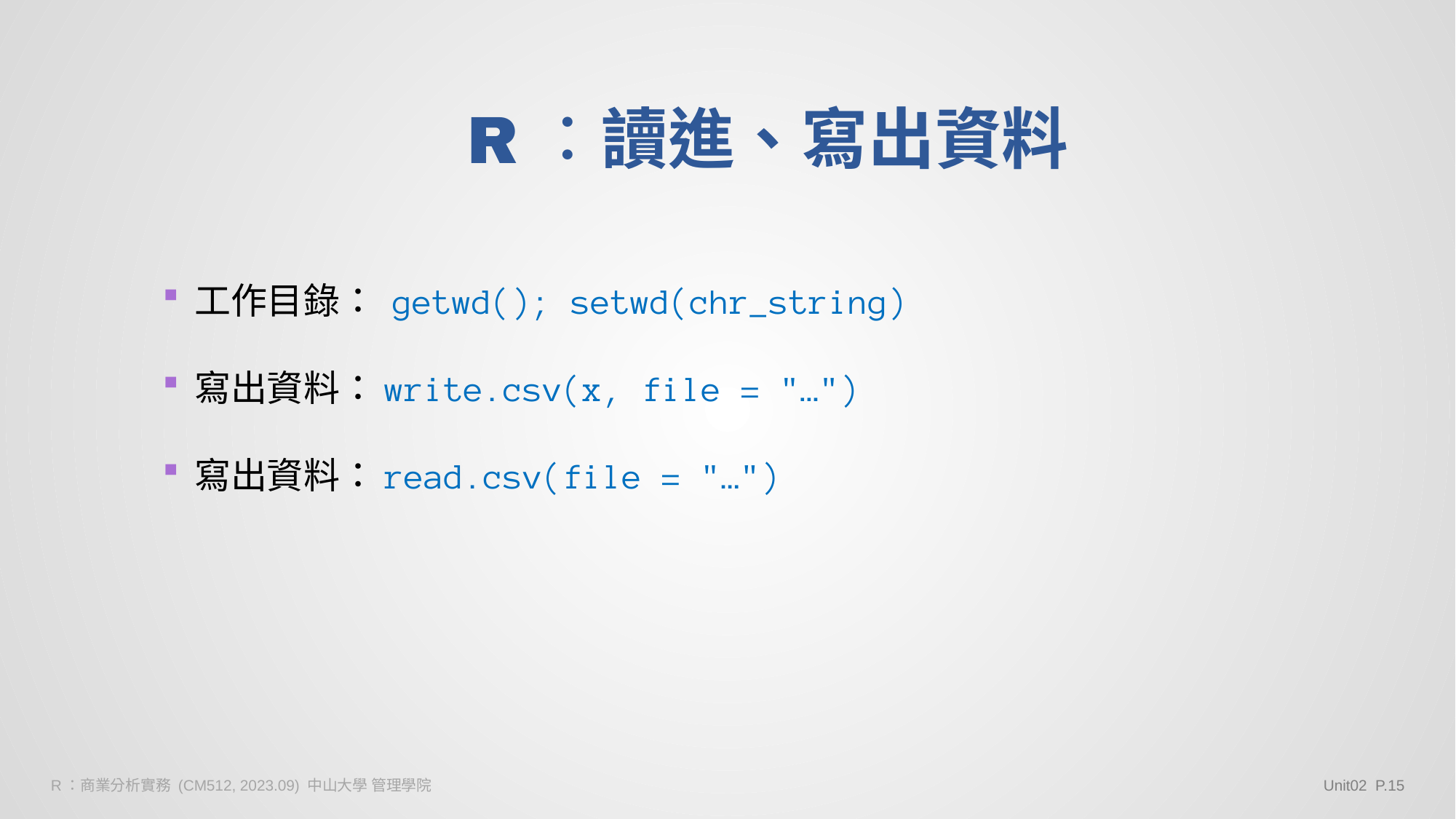

R：讀進、寫出資料
工作目錄： getwd(); setwd(chr_string)
寫出資料：write.csv(x, file = "…")
寫出資料：read.csv(file = "…")